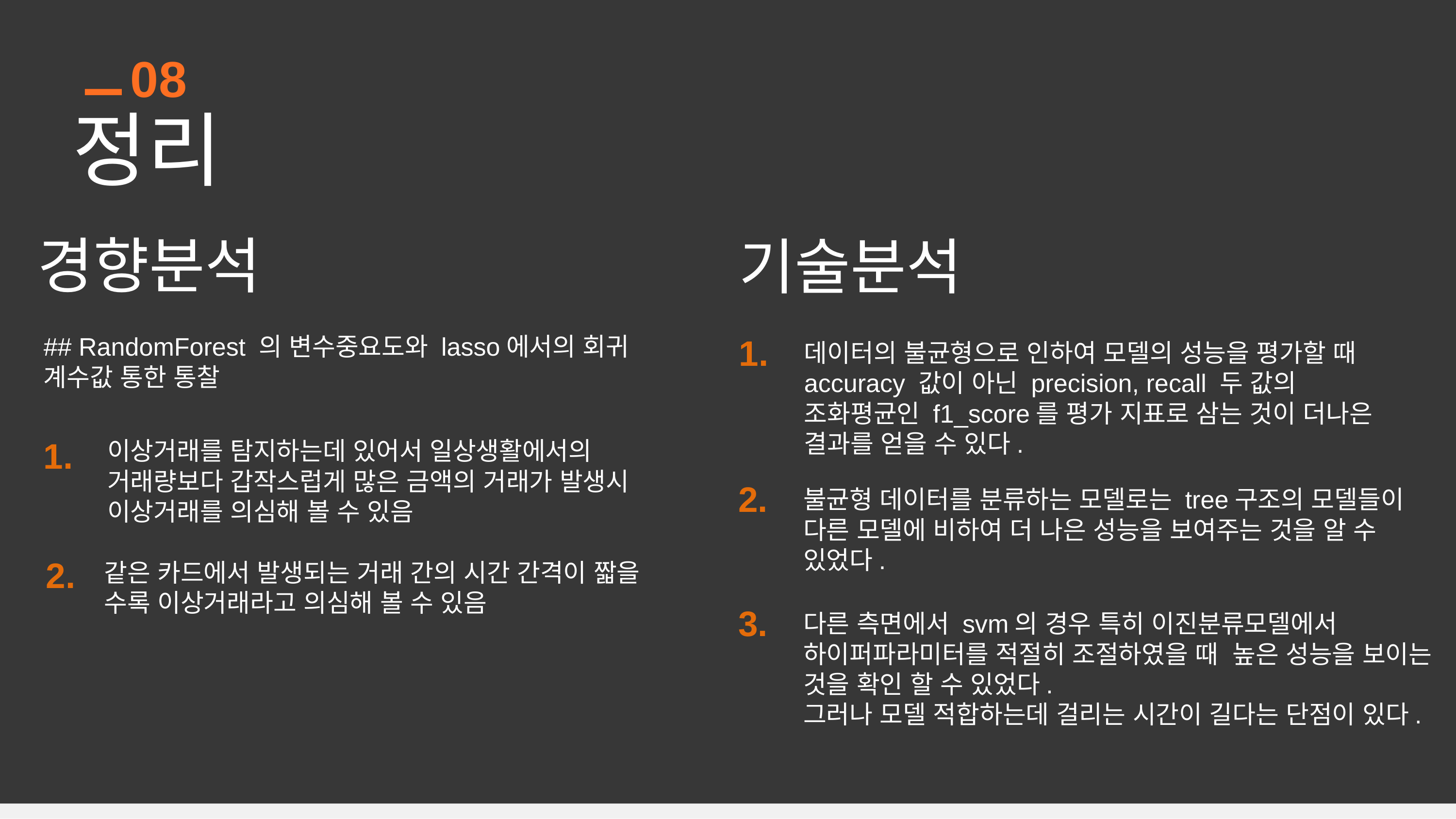

08

정리
경향분석
기술분석
## RandomForest 의 변수중요도와 lasso에서의 회귀 계수값 통한 통찰
1.
데이터의 불균형으로 인하여 모델의 성능을 평가할 때 accuracy 값이 아닌 precision, recall 두 값의 조화평균인 f1_score를 평가 지표로 삼는 것이 더나은 결과를 얻을 수 있다.
1.
이상거래를 탐지하는데 있어서 일상생활에서의 거래량보다 갑작스럽게 많은 금액의 거래가 발생시 이상거래를 의심해 볼 수 있음
2.
불균형 데이터를 분류하는 모델로는 tree구조의 모델들이 다른 모델에 비하여 더 나은 성능을 보여주는 것을 알 수 있었다.
2.
같은 카드에서 발생되는 거래 간의 시간 간격이 짧을 수록 이상거래라고 의심해 볼 수 있음
3.
다른 측면에서 svm의 경우 특히 이진분류모델에서 하이퍼파라미터를 적절히 조절하였을 때  높은 성능을 보이는 것을 확인 할 수 있었다.
그러나 모델 적합하는데 걸리는 시간이 길다는 단점이 있다.